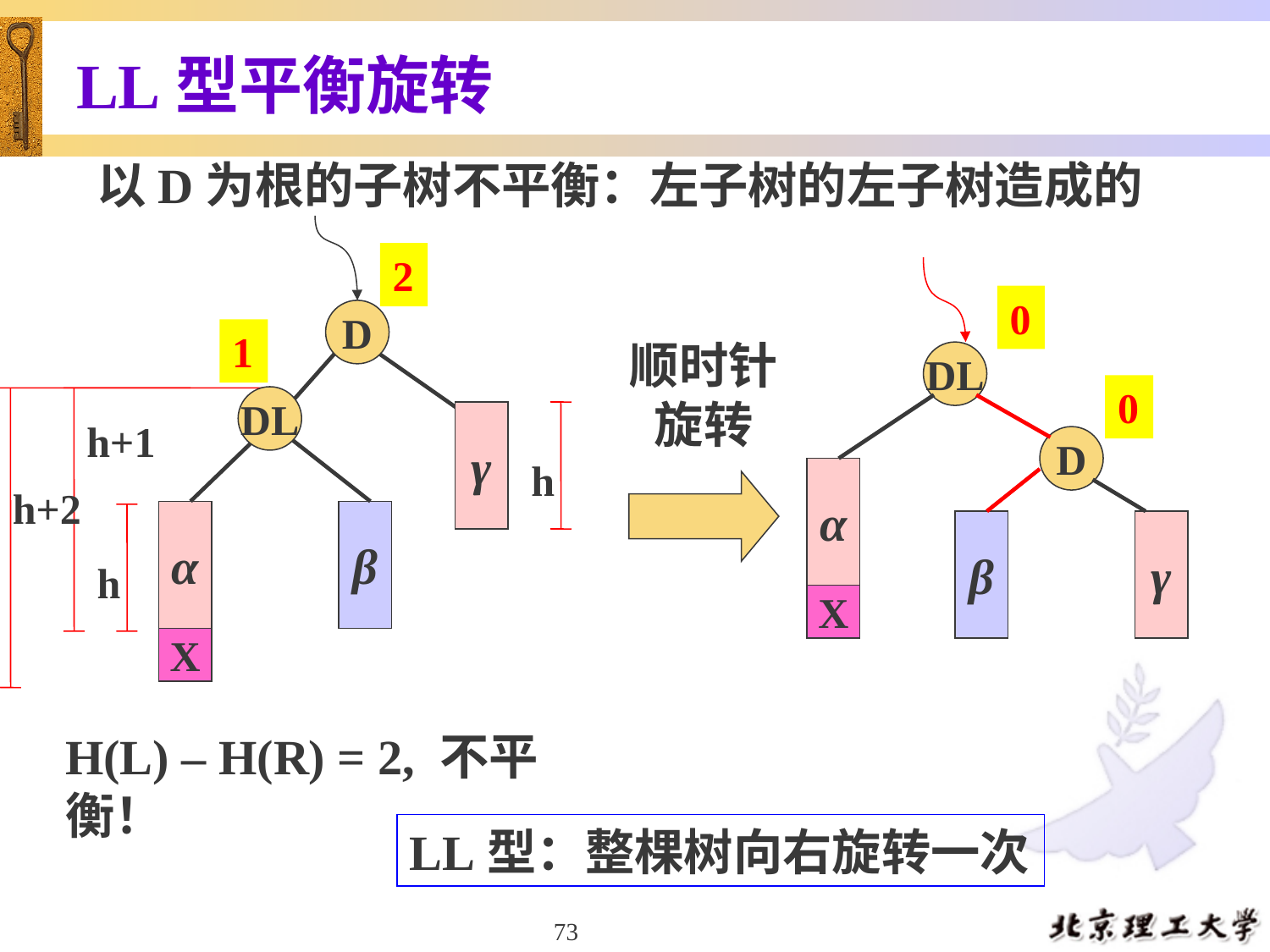

# LL型平衡旋转
以D为根的子树不平衡：左子树的左子树造成的
2
1
DL

D
α

β
γ
X
0
D
1
0
顺时针旋转

0
DL

h+2

h+1

γ

h

α
β

h
X
H(L) – H(R) = 2, 不平衡！
LL型：整棵树向右旋转一次
73